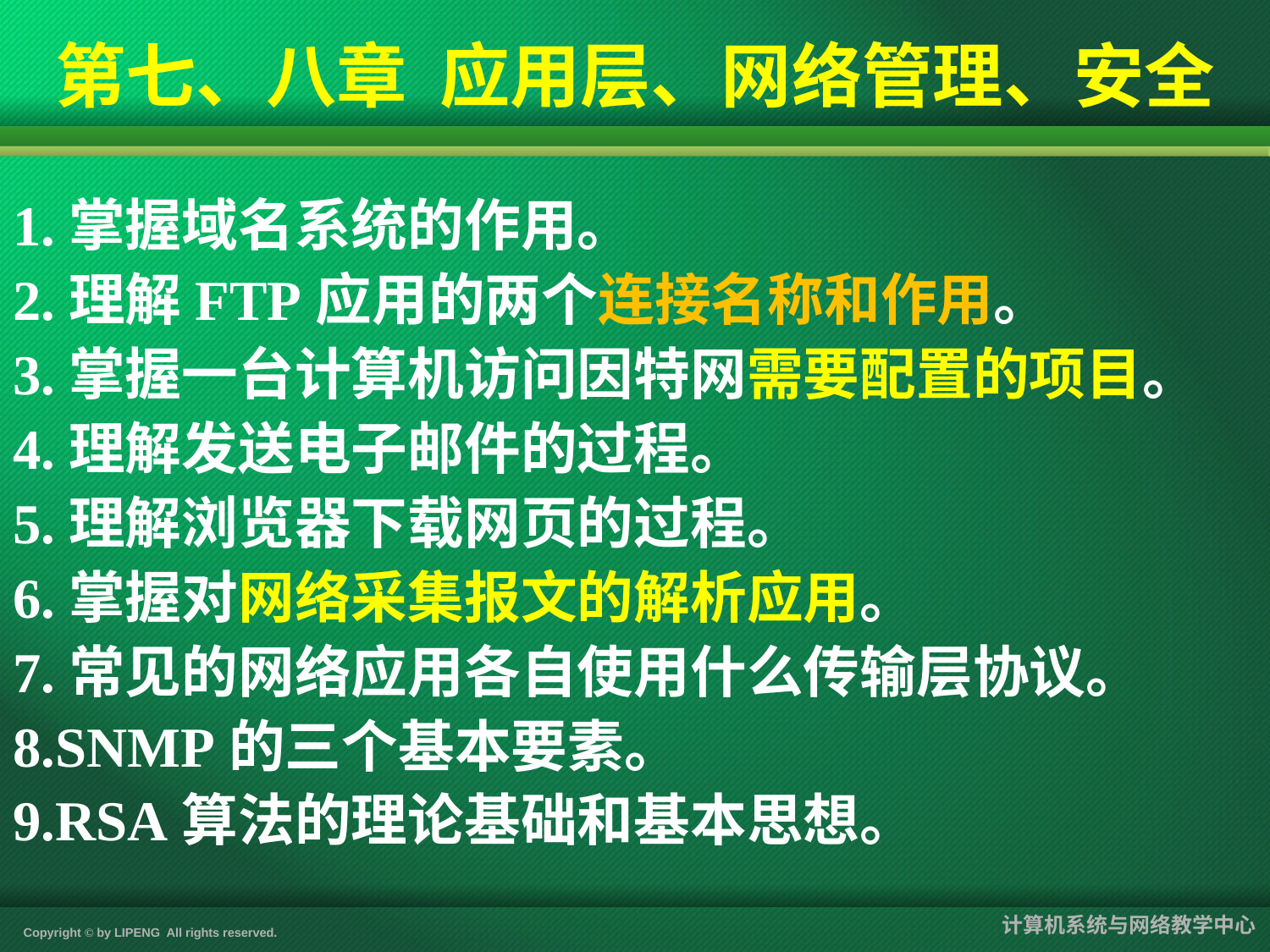

# 第七、八章  应用层、网络管理、安全
1.掌握域名系统的作用。
2.理解FTP应用的两个连接名称和作用。
3.掌握一台计算机访问因特网需要配置的项目。
4.理解发送电子邮件的过程。
5.理解浏览器下载网页的过程。
6.掌握对网络采集报文的解析应用。
7.常见的网络应用各自使用什么传输层协议。
8.SNMP的三个基本要素。
9.RSA算法的理论基础和基本思想。